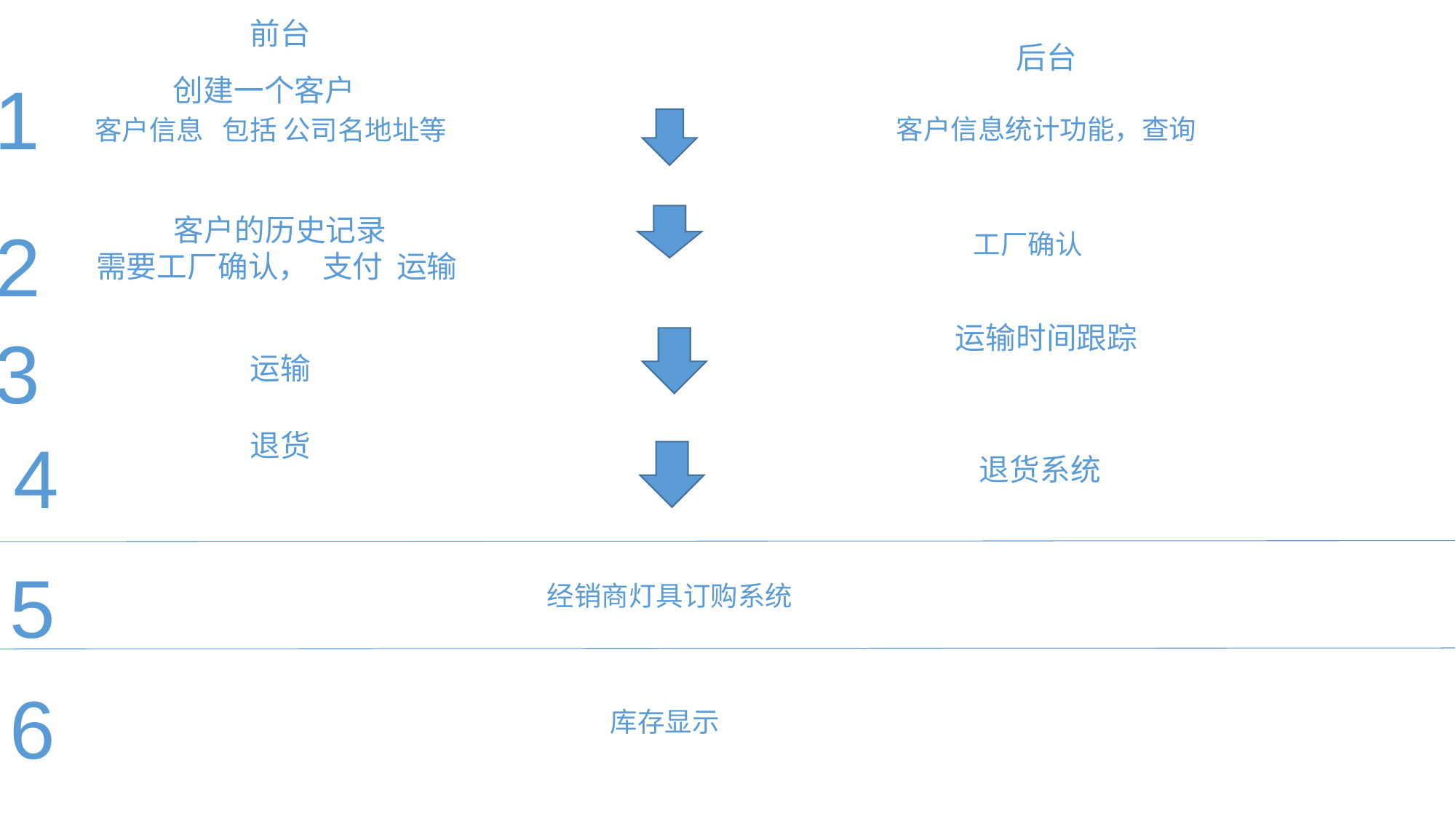

前台
后台
1
创建一个客户
客户信息统计功能，查询
客户信息   包括 公司名地址等

客户的历史记录
需要工厂确认，  支付  运输

2
工厂确认
运输时间跟踪
3

运输
4
退货

退货系统
5
经销商灯具订购系统
6
库存显示